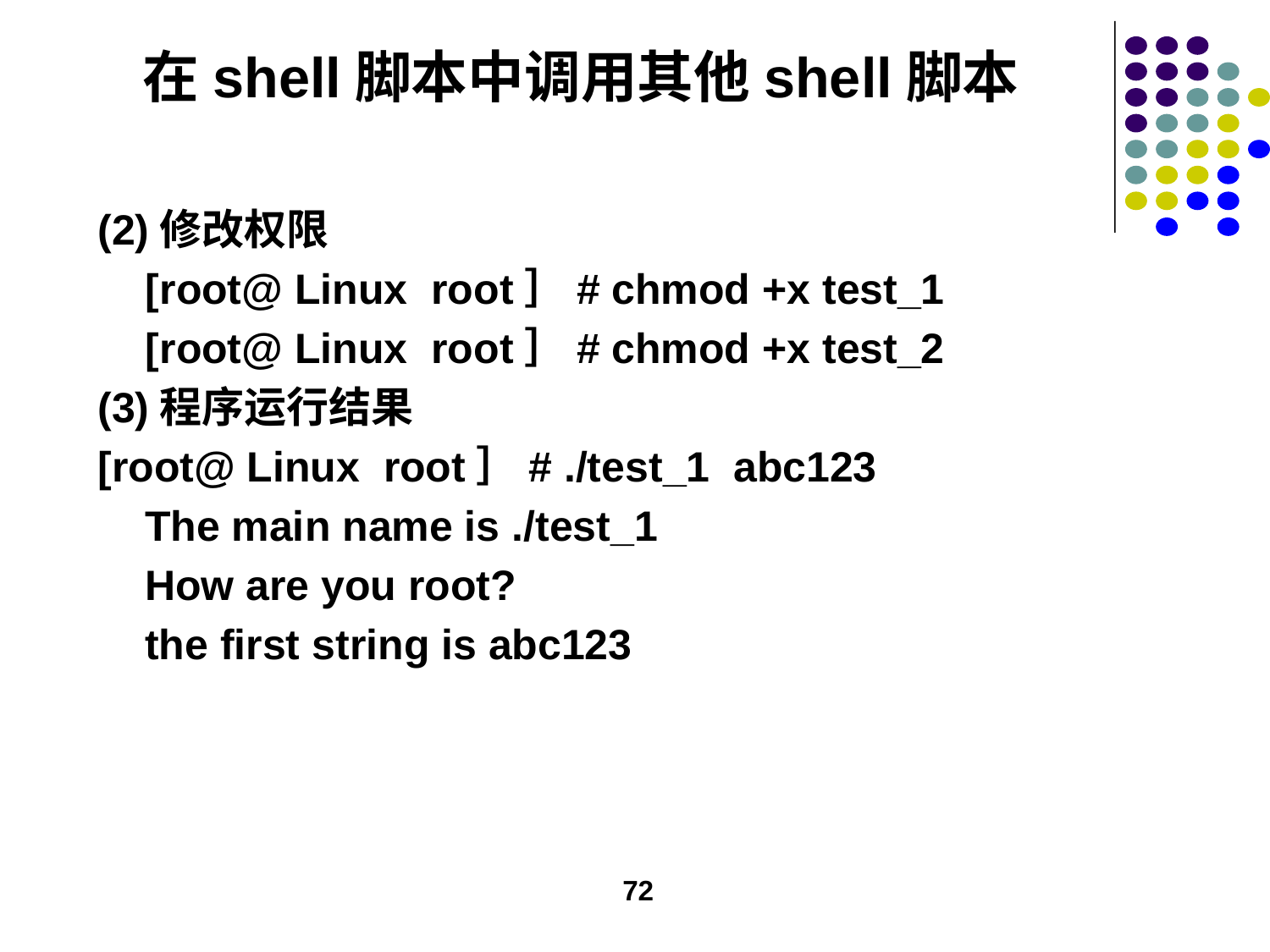

# 在shell脚本中调用其他shell脚本
(2)修改权限
[root@ Linux  root］# chmod +x test_1
[root@ Linux  root］# chmod +x test_2
(3)程序运行结果
[root@ Linux  root］# ./test_1  abc123
    The main name is ./test_1
    How are you root?
    the first string is abc123

72